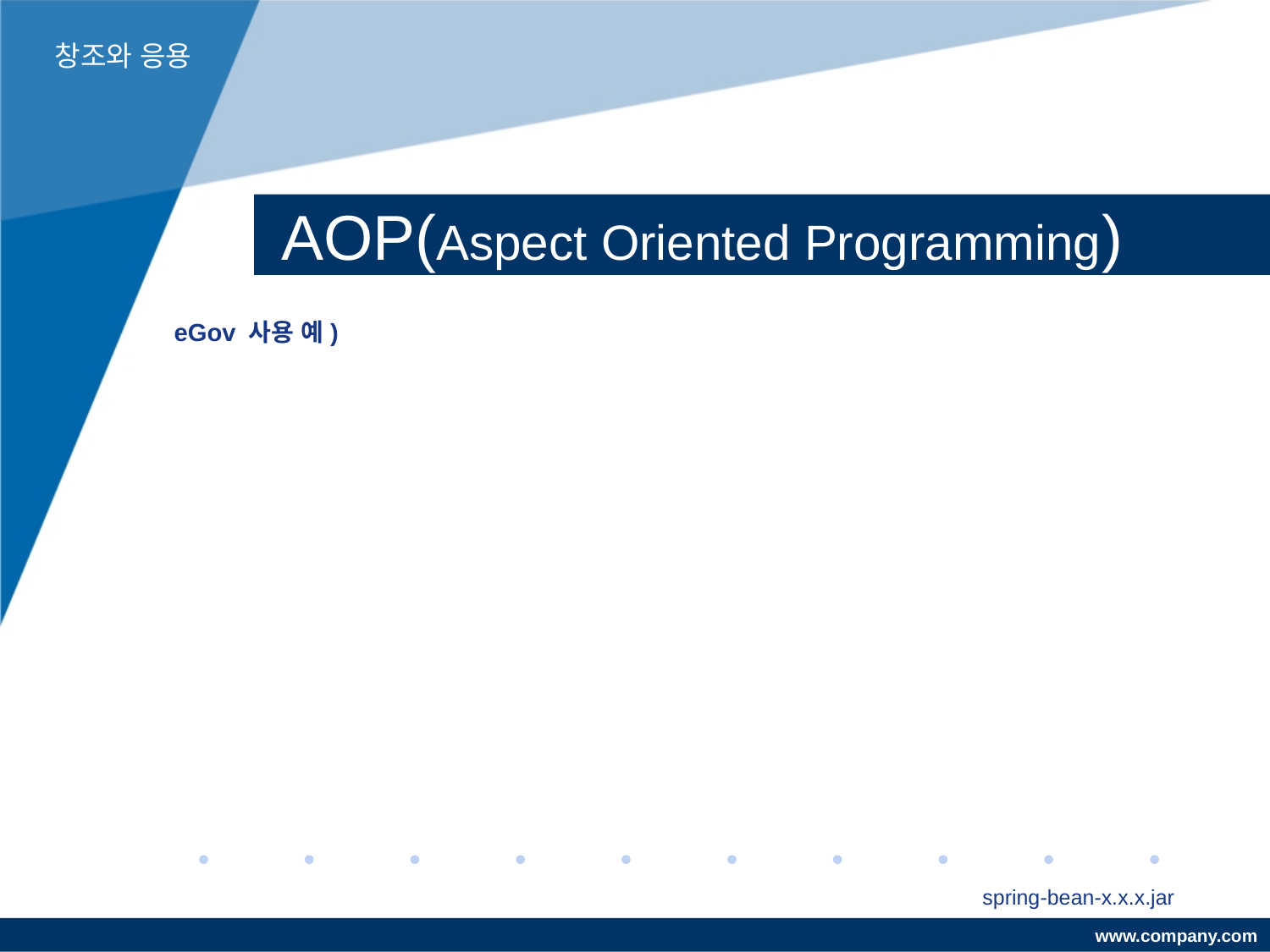

창조와 응용

# AOP(Aspect Oriented Programming)
eGov 사용 예)
spring-bean-x.x.x.jar